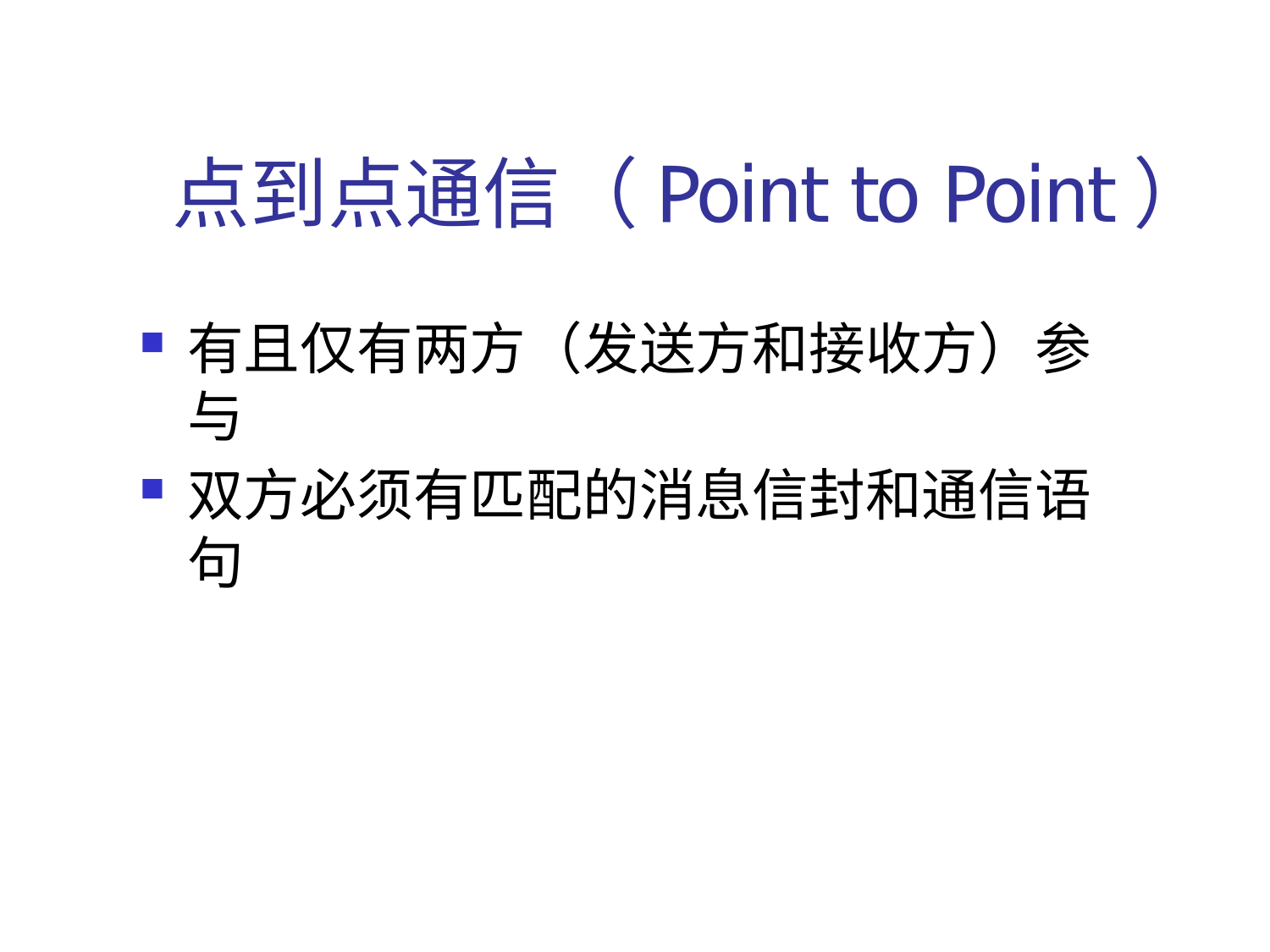

# 点到点通信（Point to Point）
有且仅有两方（发送方和接收方）参与
双方必须有匹配的消息信封和通信语句